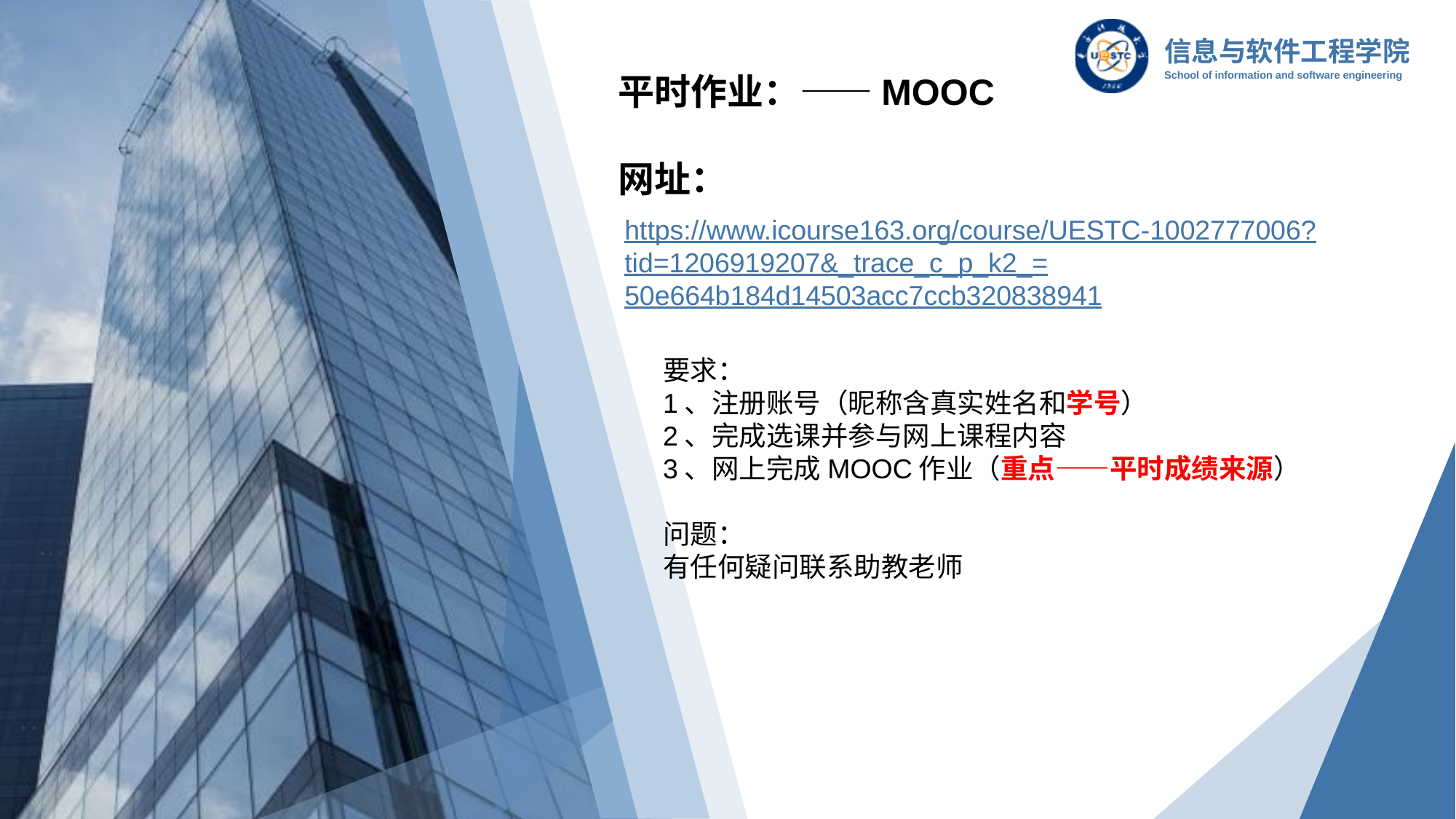

平时作业：——MOOC

网址：
https://www.icourse163.org/course/UESTC-1002777006?
tid=1206919207&_trace_c_p_k2_=
50e664b184d14503acc7ccb320838941
要求：
1、注册账号（昵称含真实姓名和学号）
2、完成选课并参与网上课程内容
3、网上完成MOOC作业（重点——平时成绩来源）

问题：
有任何疑问联系助教老师